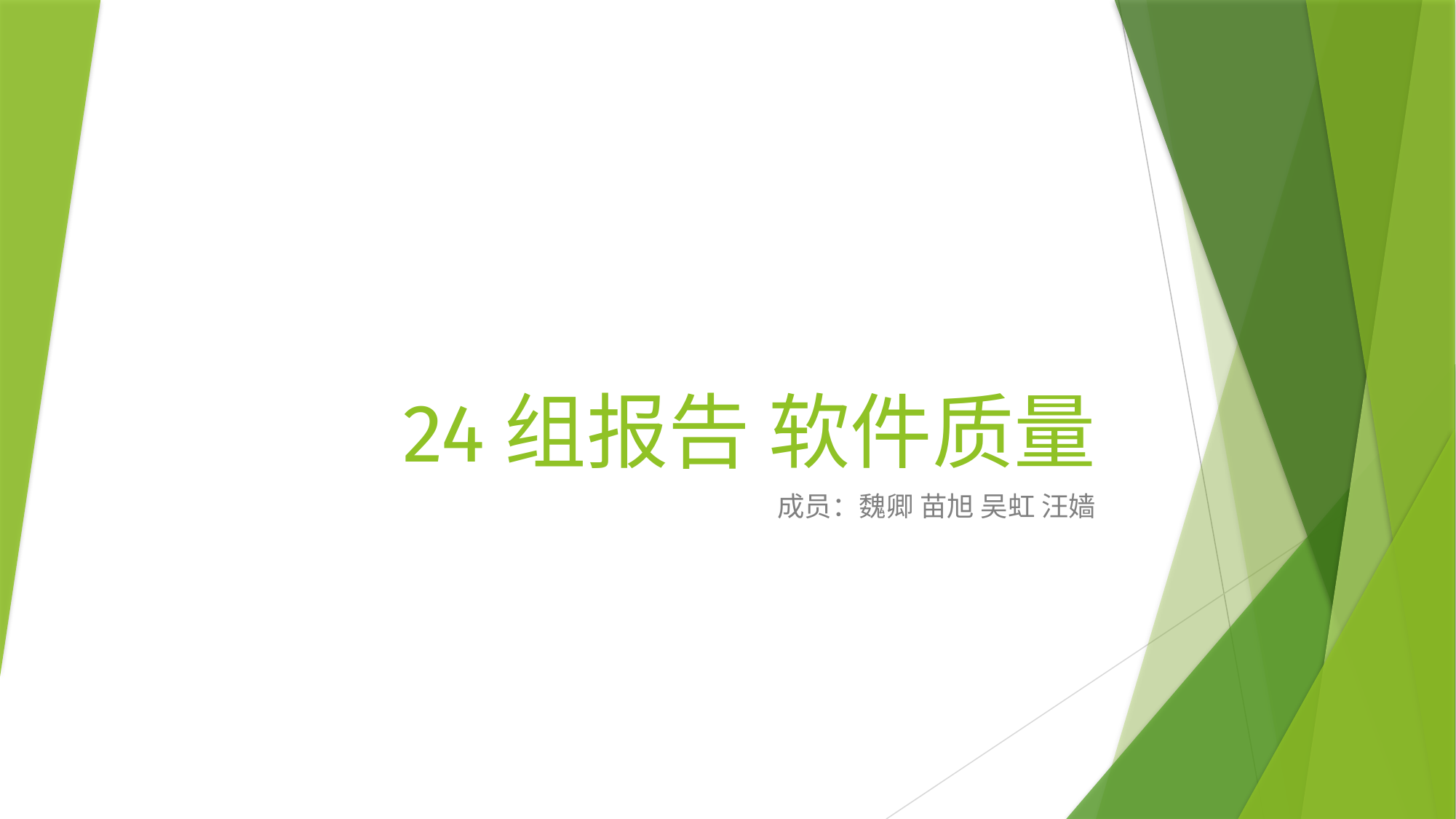

# 24组报告 软件质量
成员：魏卿 苗旭 吴虹 汪嫱